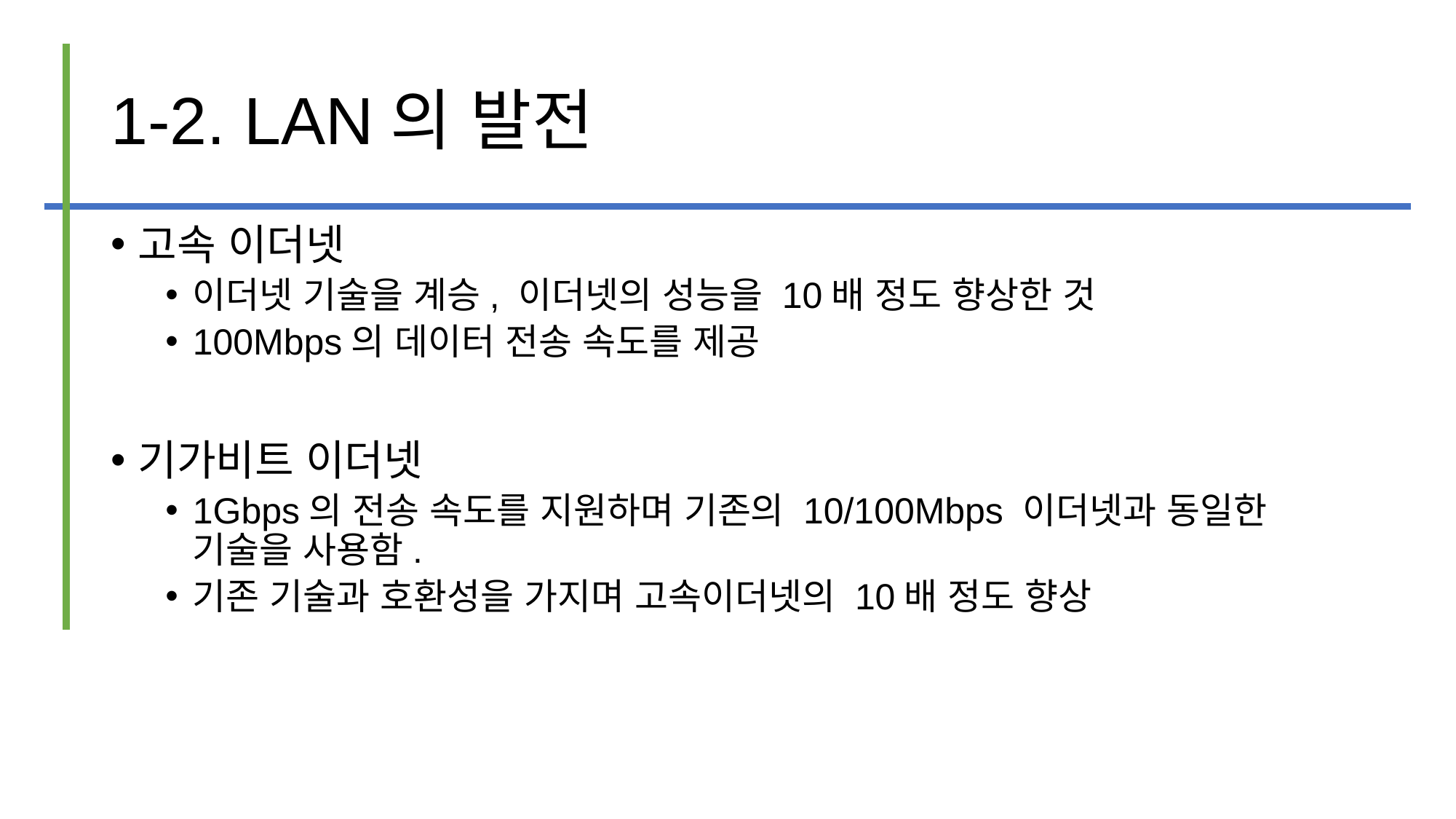

# 1-2. LAN의 발전
고속 이더넷
이더넷 기술을 계승, 이더넷의 성능을 10배 정도 향상한 것
100Mbps의 데이터 전송 속도를 제공

기가비트 이더넷
1Gbps의 전송 속도를 지원하며 기존의 10/100Mbps 이더넷과 동일한 기술을 사용함.
기존 기술과 호환성을 가지며 고속이더넷의 10배 정도 향상